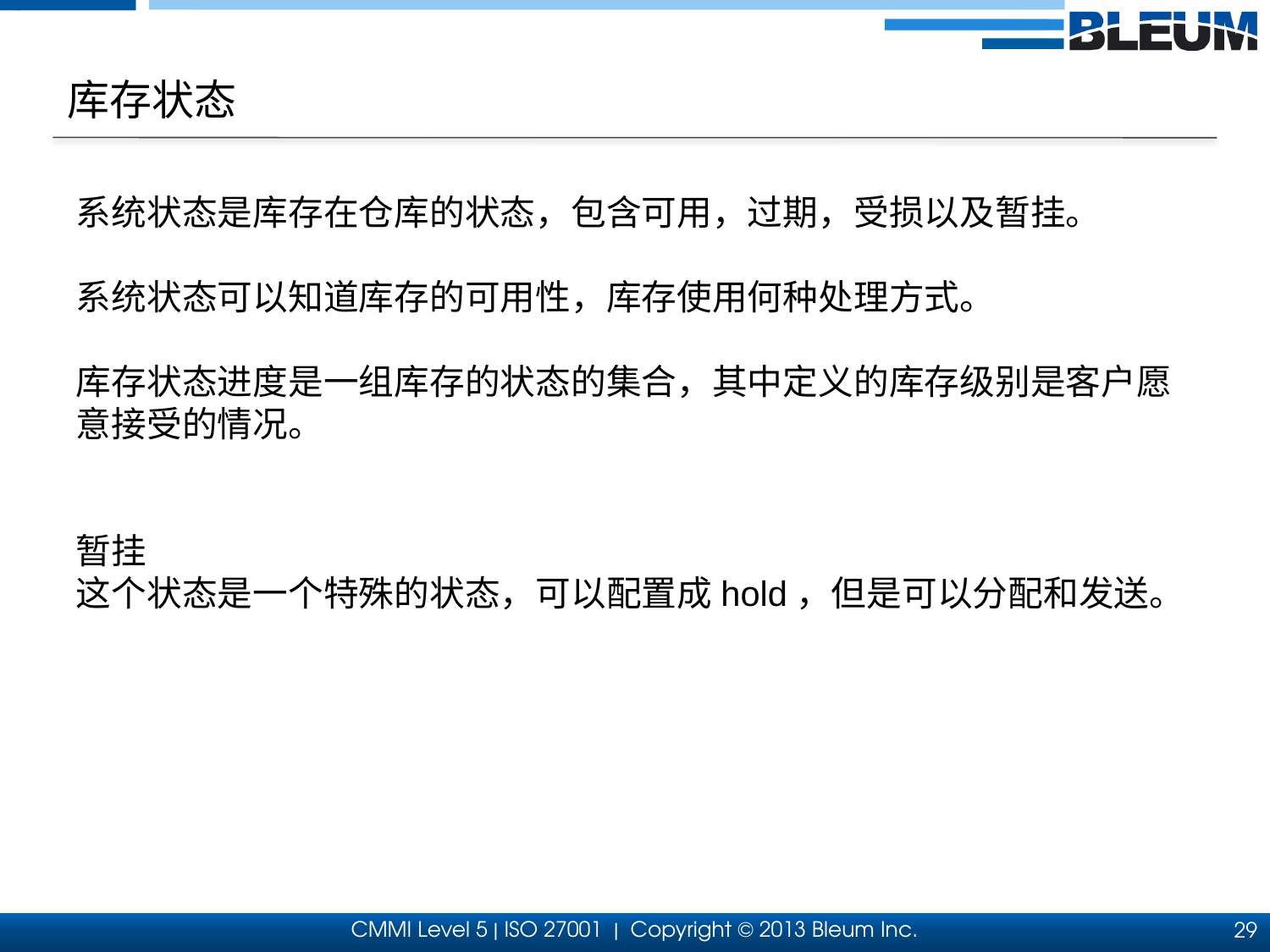

库存状态
系统状态是库存在仓库的状态，包含可用，过期，受损以及暂挂。

系统状态可以知道库存的可用性，库存使用何种处理方式。

库存状态进度是一组库存的状态的集合，其中定义的库存级别是客户愿意接受的情况。

暂挂
这个状态是一个特殊的状态，可以配置成hold，但是可以分配和发送。

29